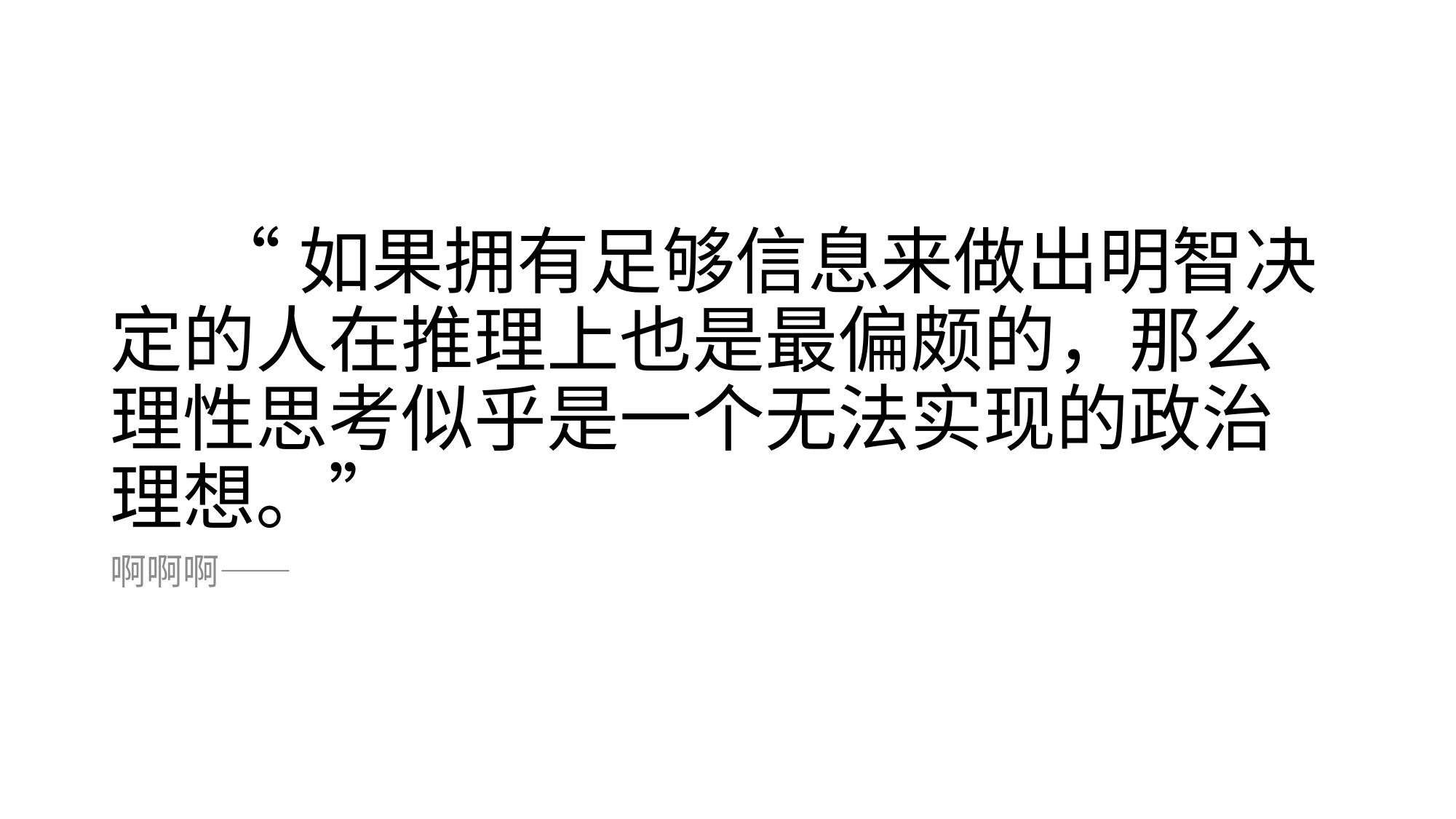

# “如果拥有足够信息来做出明智决定的人在推理上也是最偏颇的，那么理性思考似乎是一个无法实现的政治理想。”
啊啊啊——